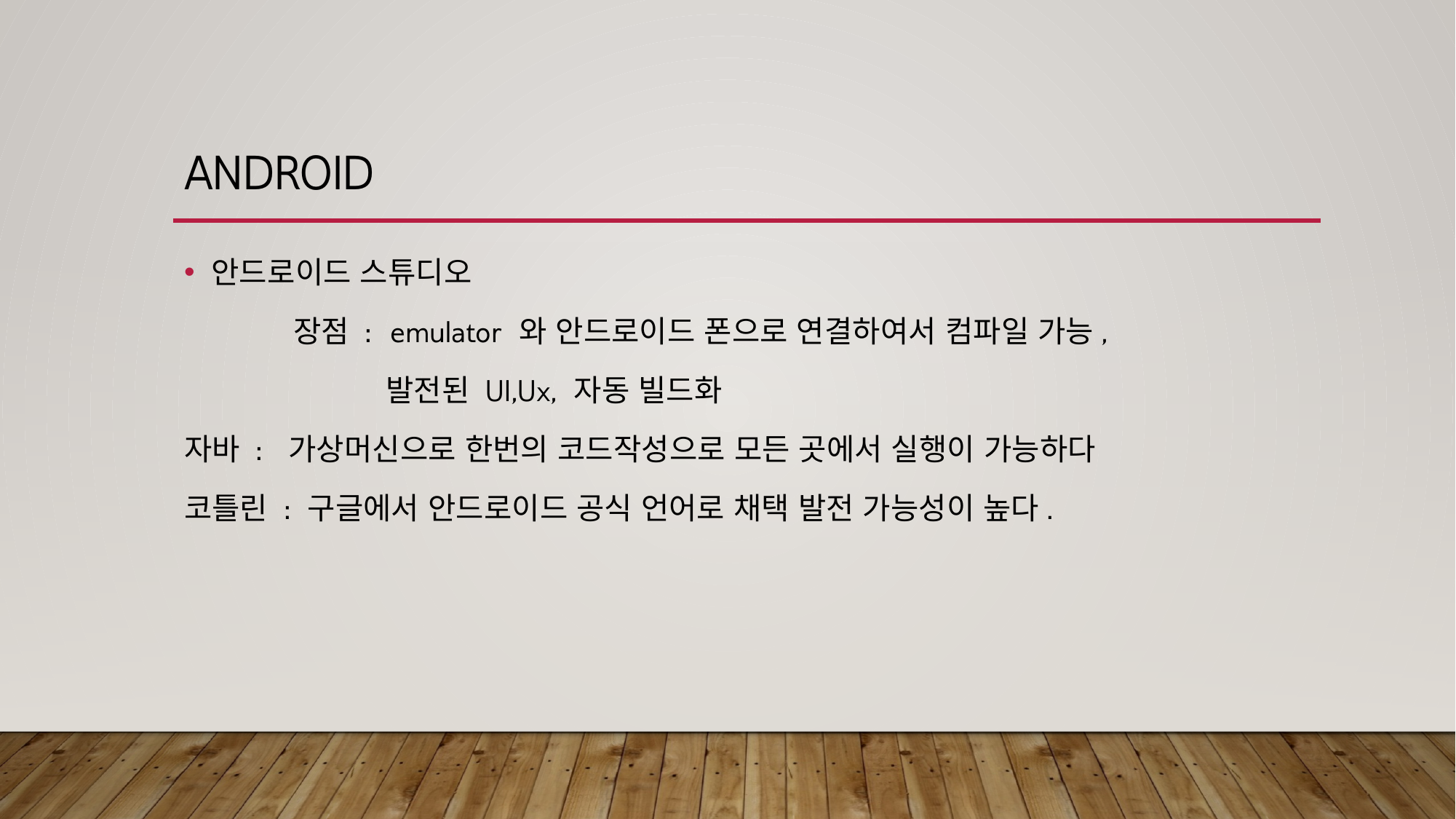

# Android
안드로이드 스튜디오
	장점 :  emulator 와 안드로이드 폰으로 연결하여서 컴파일 가능,
	          발전된 UI,Ux, 자동 빌드화
자바 :  가상머신으로 한번의 코드작성으로 모든 곳에서 실행이 가능하다
코틀린 : 구글에서 안드로이드 공식 언어로 채택 발전 가능성이 높다.